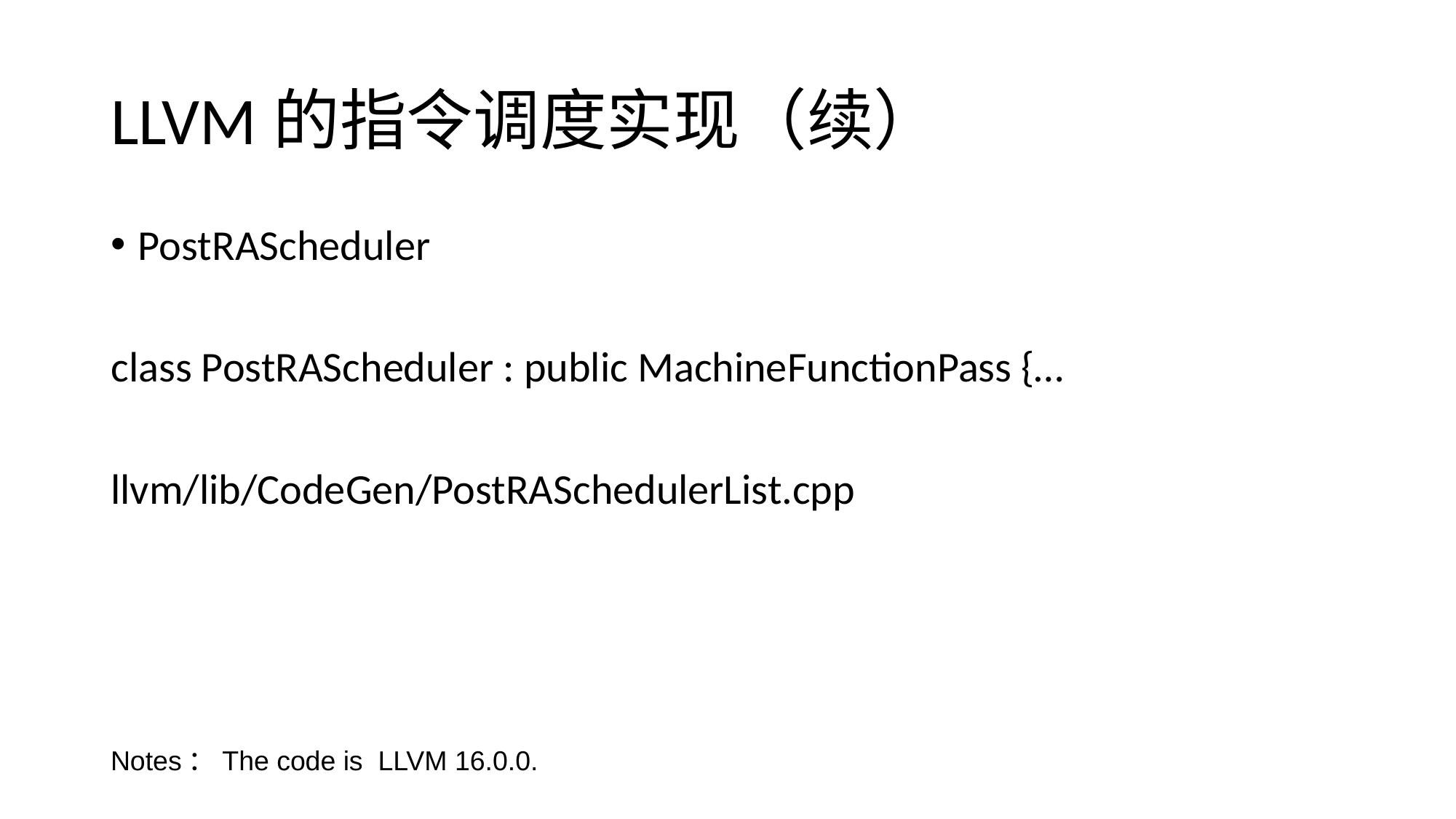

# LLVM的指令调度实现（续）
PostRAScheduler

class PostRAScheduler : public MachineFunctionPass {…

llvm/lib/CodeGen/PostRASchedulerList.cpp
Notes：The code is  LLVM 16.0.0.